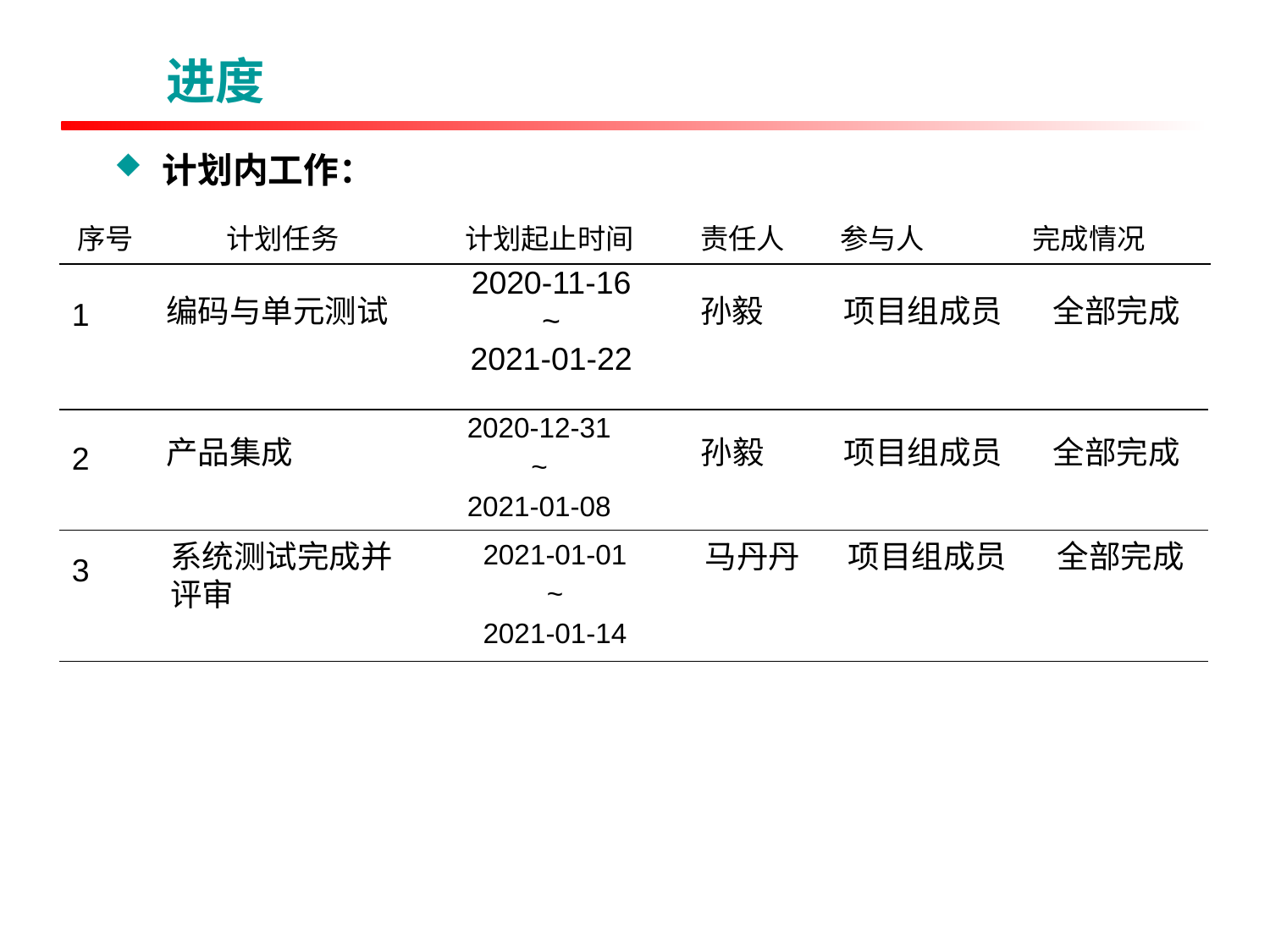

进度
计划内工作：
| 序号 | 计划任务 | 计划起止时间 | 责任人 | 参与人 | 完成情况 |
| --- | --- | --- | --- | --- | --- |
2020-11-16
~
2021-01-22
编码与单元测试
孙毅
项目组成员
全部完成
1
2020-12-31
~
2021-01-08
产品集成
孙毅
项目组成员
全部完成
2
系统测试完成并评审
2021-01-01
~
2021-01-14
马丹丹
项目组成员
全部完成
3